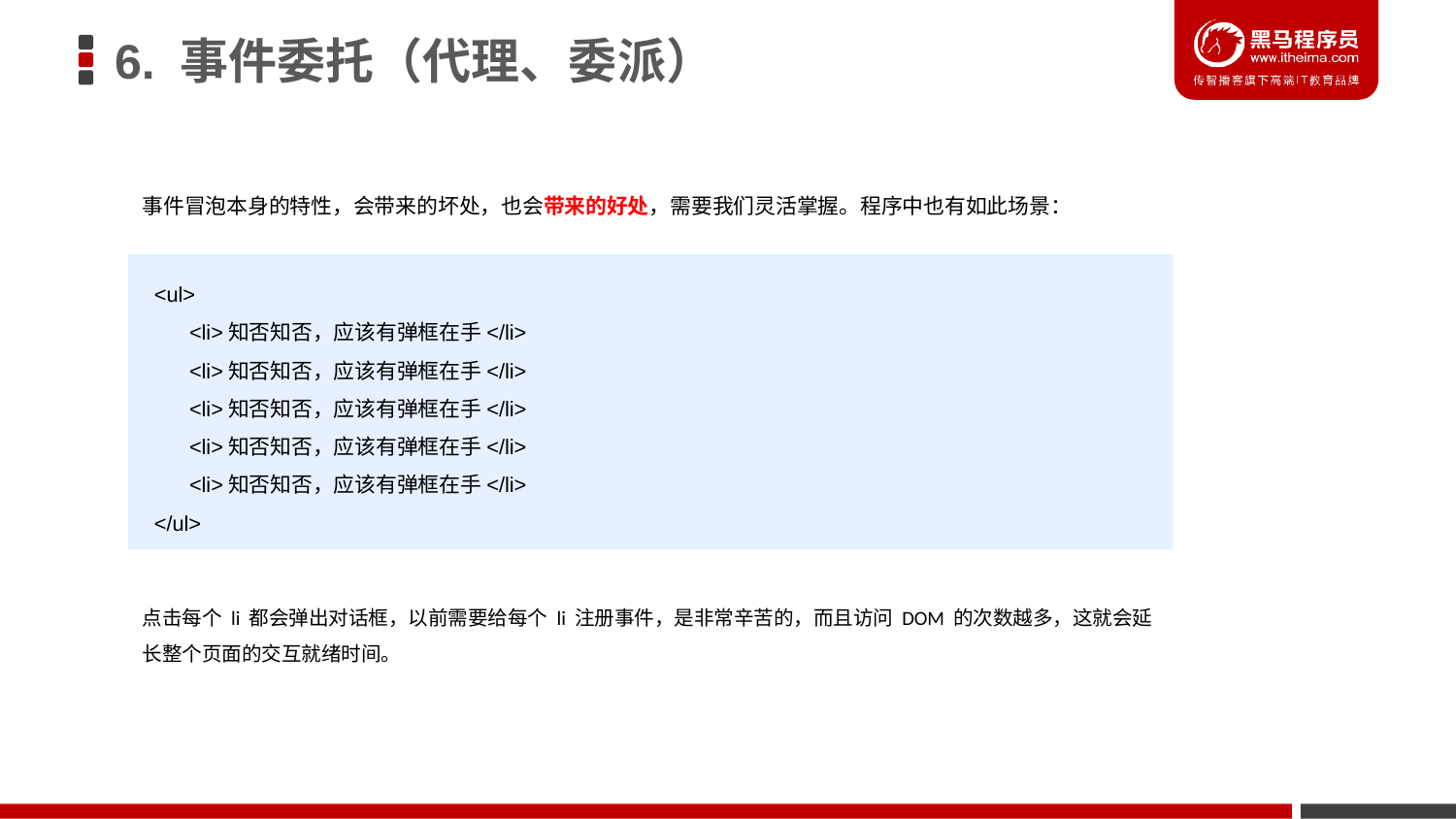

# 6. 事件委托（代理、委派）
事件冒泡本身的特性，会带来的坏处，也会带来的好处，需要我们灵活掌握。程序中也有如此场景：
  <ul>
        <li>知否知否，应该有弹框在手</li>
        <li>知否知否，应该有弹框在手</li>
        <li>知否知否，应该有弹框在手</li>
        <li>知否知否，应该有弹框在手</li>
        <li>知否知否，应该有弹框在手</li>
  </ul>
点击每个 li 都会弹出对话框，以前需要给每个 li 注册事件，是非常辛苦的，而且访问 DOM 的次数越多，这就会延长整个页面的交互就绪时间。